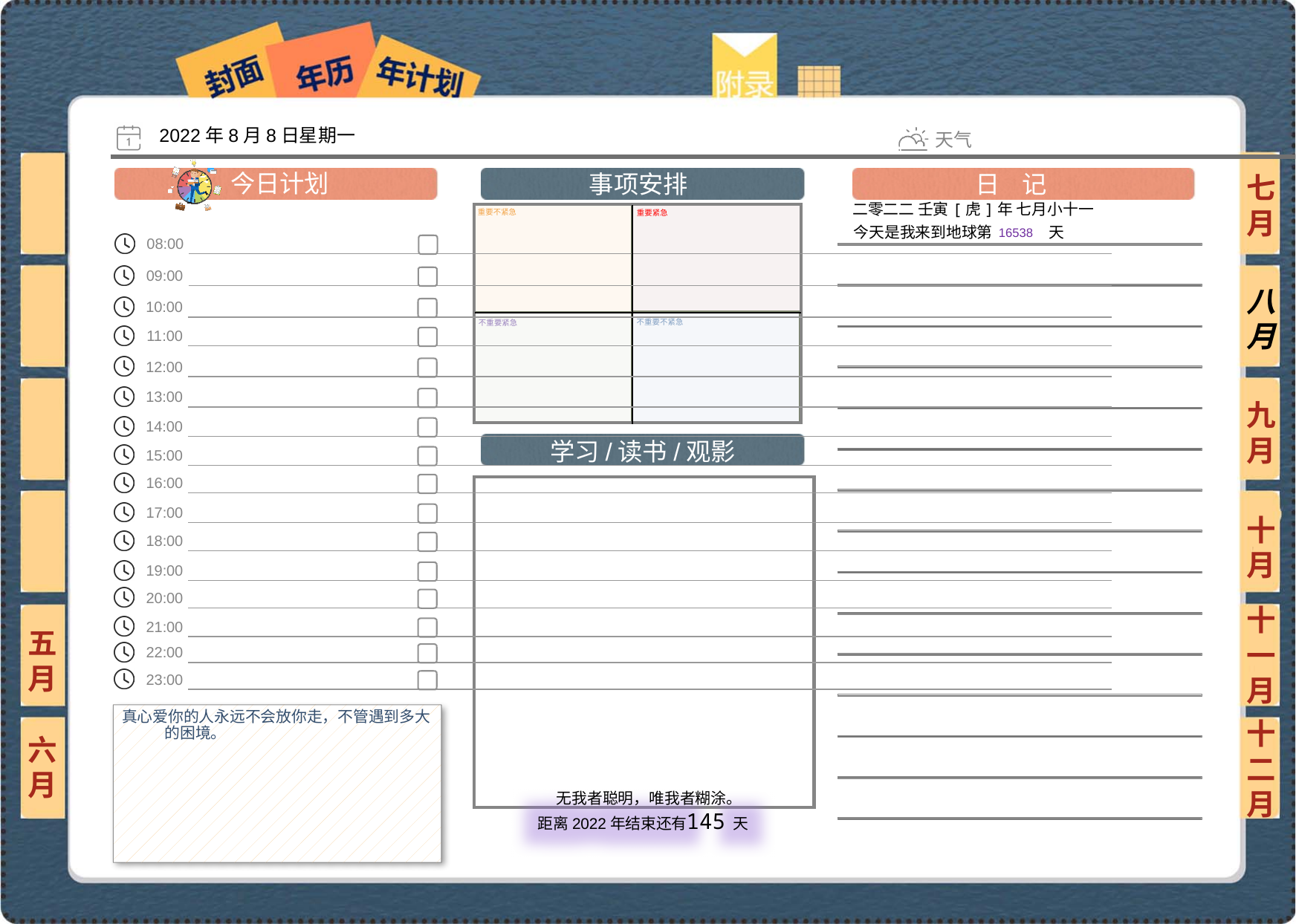

2022年8月8日星期一
七月
二零二二 壬寅[虎]年 七月小十一
16538
八月
九月
十月
十一月
五月
真心爱你的人永远不会放你走，不管遇到多大的困境。

六月
十二月
145
 无我者聪明，唯我者糊涂。